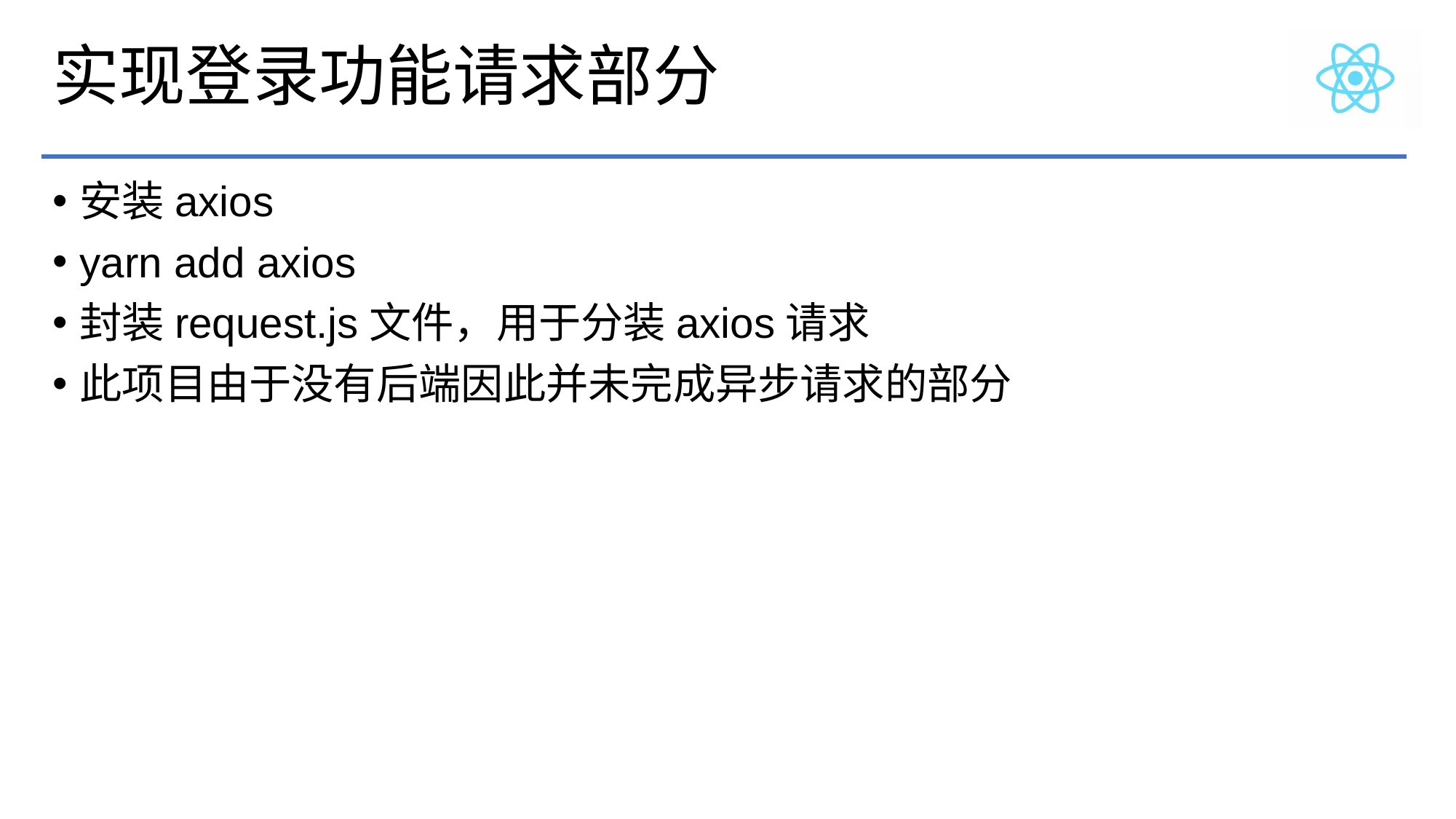

# 实现登录功能请求部分
安装axios
yarn add axios
封装request.js文件，用于分装axios请求
此项目由于没有后端因此并未完成异步请求的部分